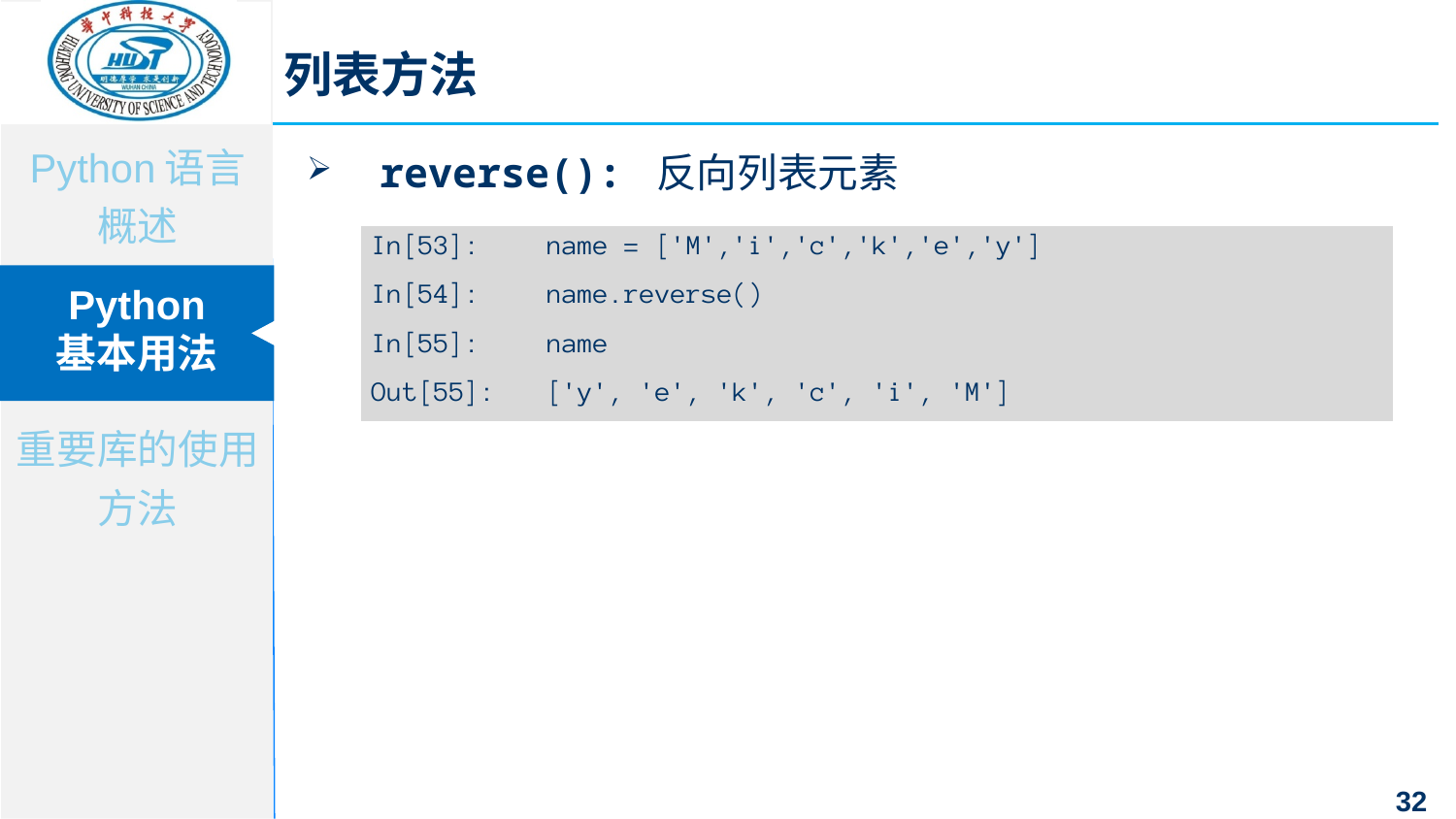

列表方法
reverse(): 反向列表元素
| In[53]: | name = ['M','i','c','k','e','y'] |
| --- | --- |
| In[54]: | name.reverse() |
| In[55]: | name |
| Out[55]: | ['y', 'e', 'k', 'c', 'i', 'M'] |